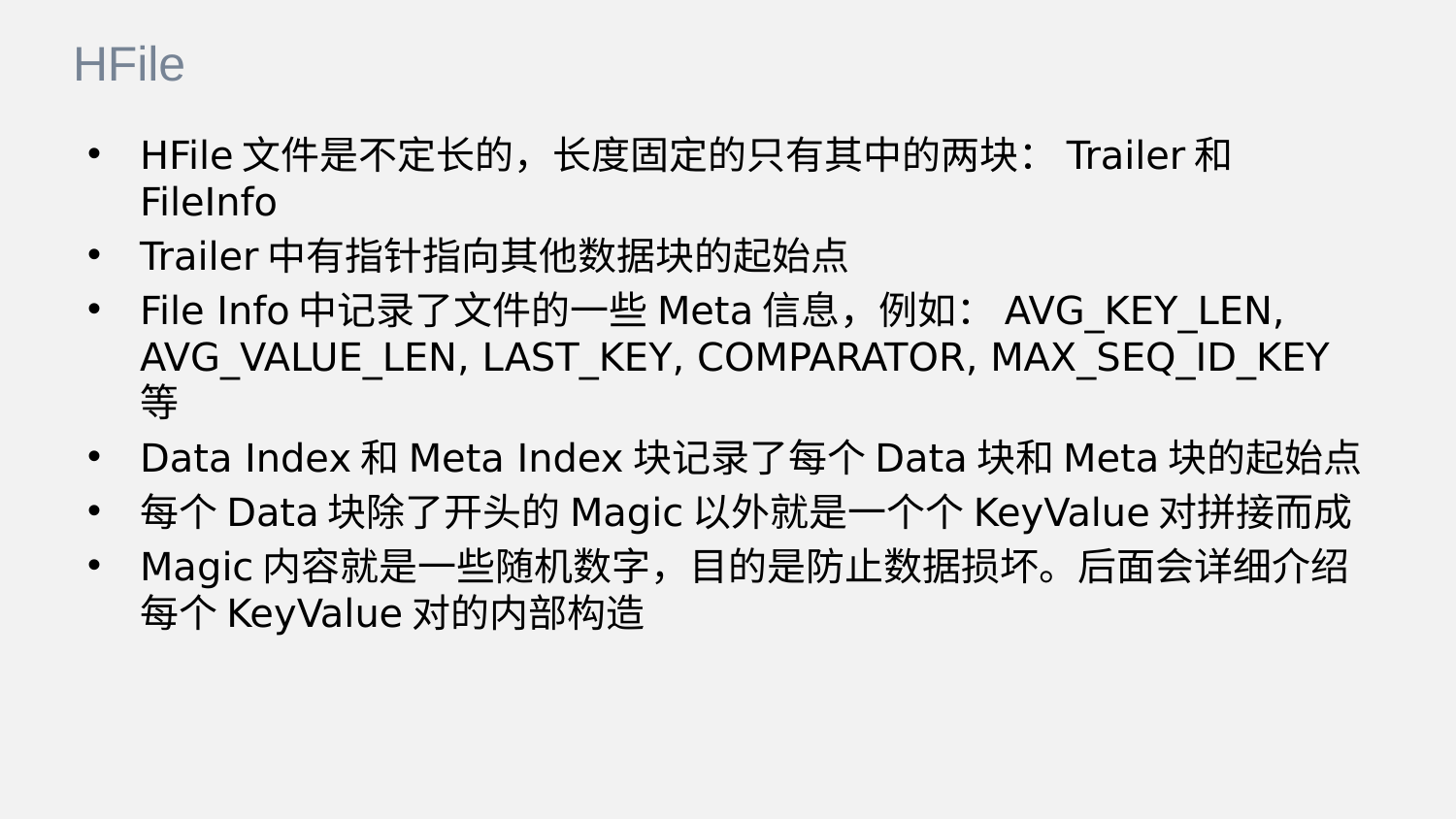

HFile
HFile文件是不定长的，长度固定的只有其中的两块：Trailer和FileInfo
Trailer中有指针指向其他数据块的起始点
File Info中记录了文件的一些Meta信息，例如：AVG_KEY_LEN, AVG_VALUE_LEN, LAST_KEY, COMPARATOR, MAX_SEQ_ID_KEY等
Data Index和Meta Index块记录了每个Data块和Meta块的起始点
每个Data块除了开头的Magic以外就是一个个KeyValue对拼接而成
Magic内容就是一些随机数字，目的是防止数据损坏。后面会详细介绍每个KeyValue对的内部构造